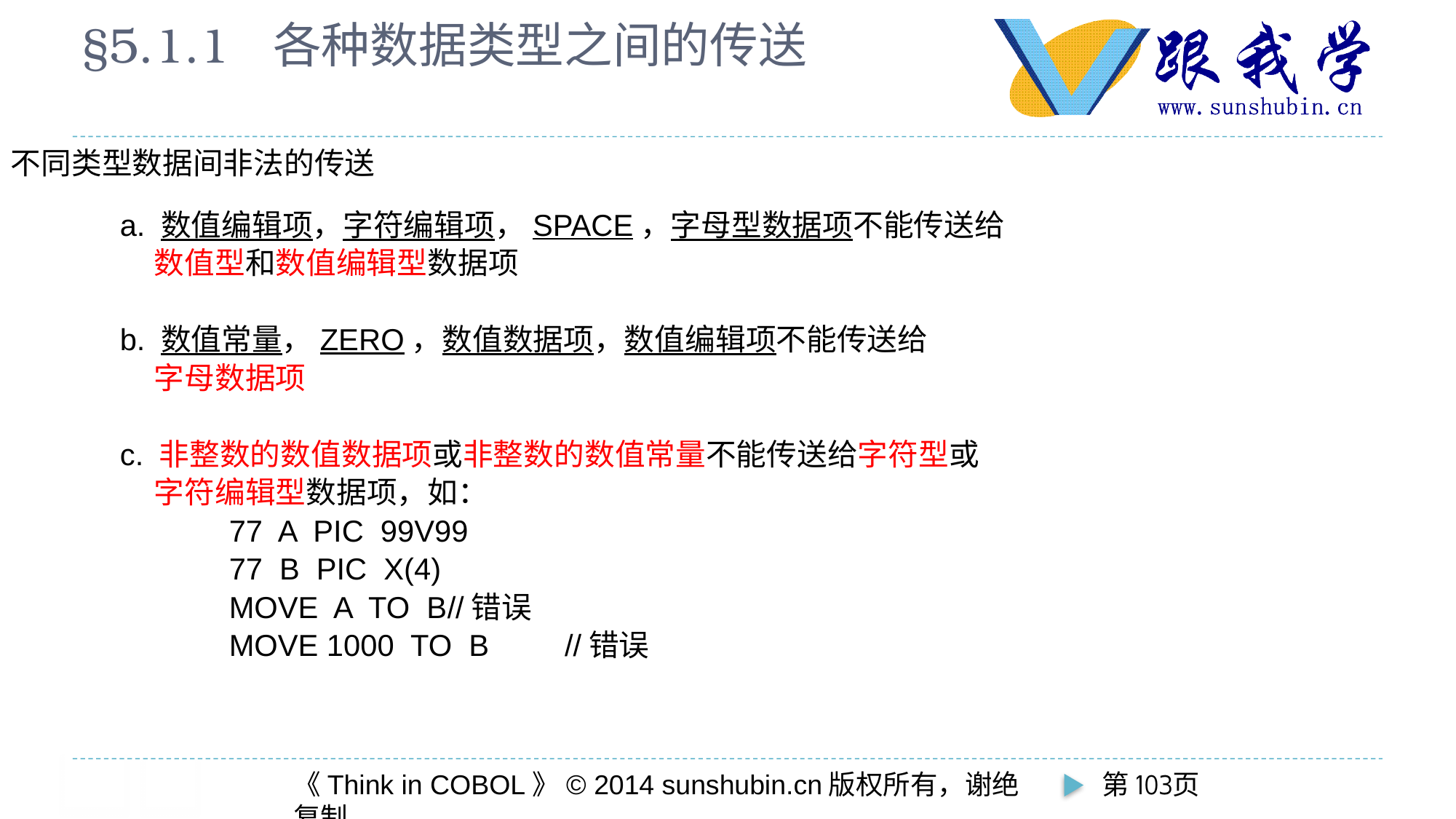

# §5.1.1  各种数据类型之间的传送
不同类型数据间非法的传送

	a. 数值编辑项，字符编辑项，SPACE，字母型数据项不能传送给
	    数值型和数值编辑型数据项

	b. 数值常量，ZERO，数值数据项，数值编辑项不能传送给
	    字母数据项

	c. 非整数的数值数据项或非整数的数值常量不能传送给字符型或
	    字符编辑型数据项，如：
		77  A  PIC  99V99
		77  B  PIC  X(4)
		MOVE  A  TO  B	//错误
		MOVE 1000  TO  B	 //错误